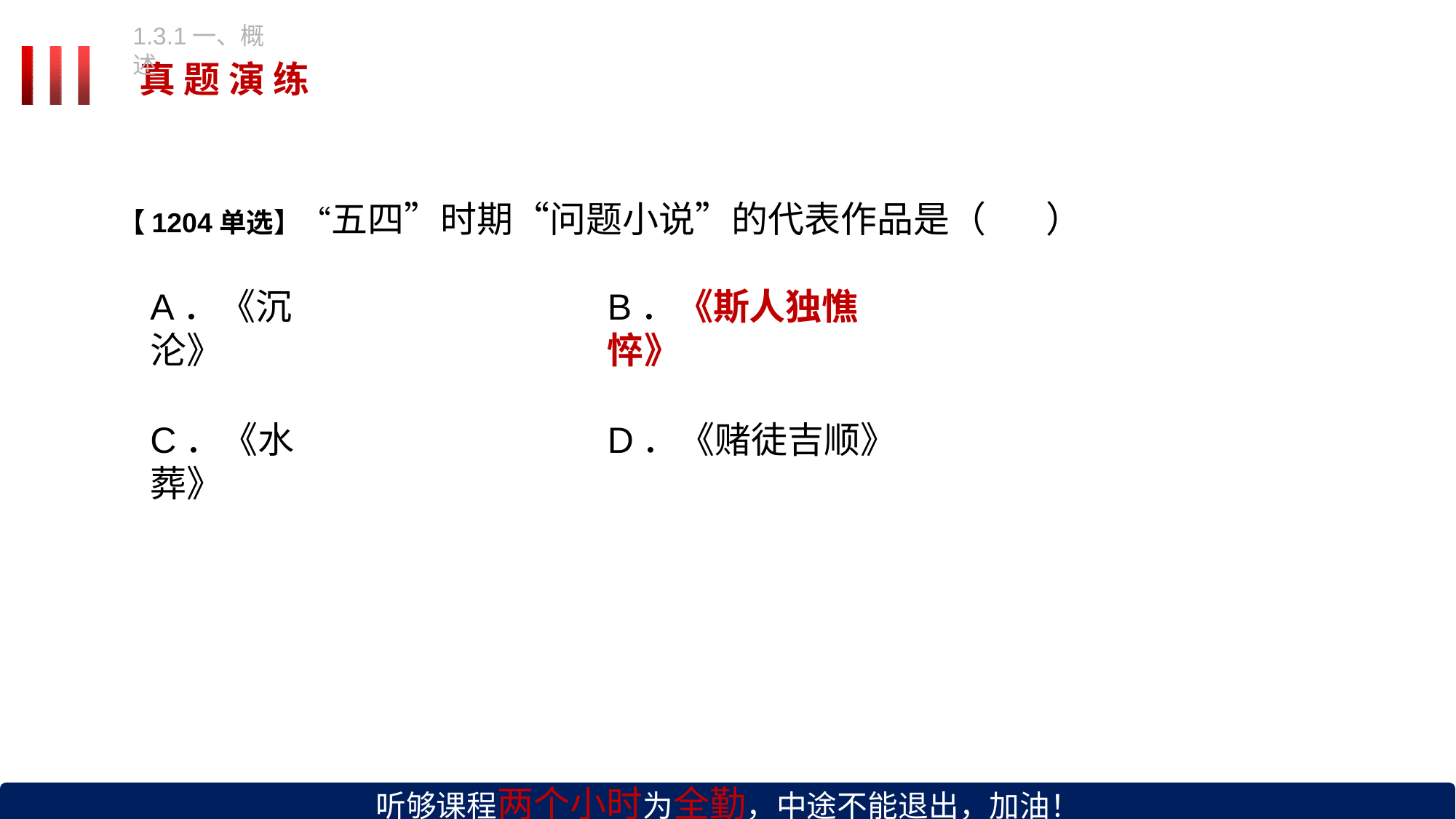

1.3.1一、概述

# 真 题 演 练
【1204单选】“五四”时期“问题小说”的代表作品是（	）
A．《沉沦》

C．《水葬》
B．《斯人独憔悴》

D．《赌徒吉顺》

听够课程两个小时为全勤，中途不能退出，加油！